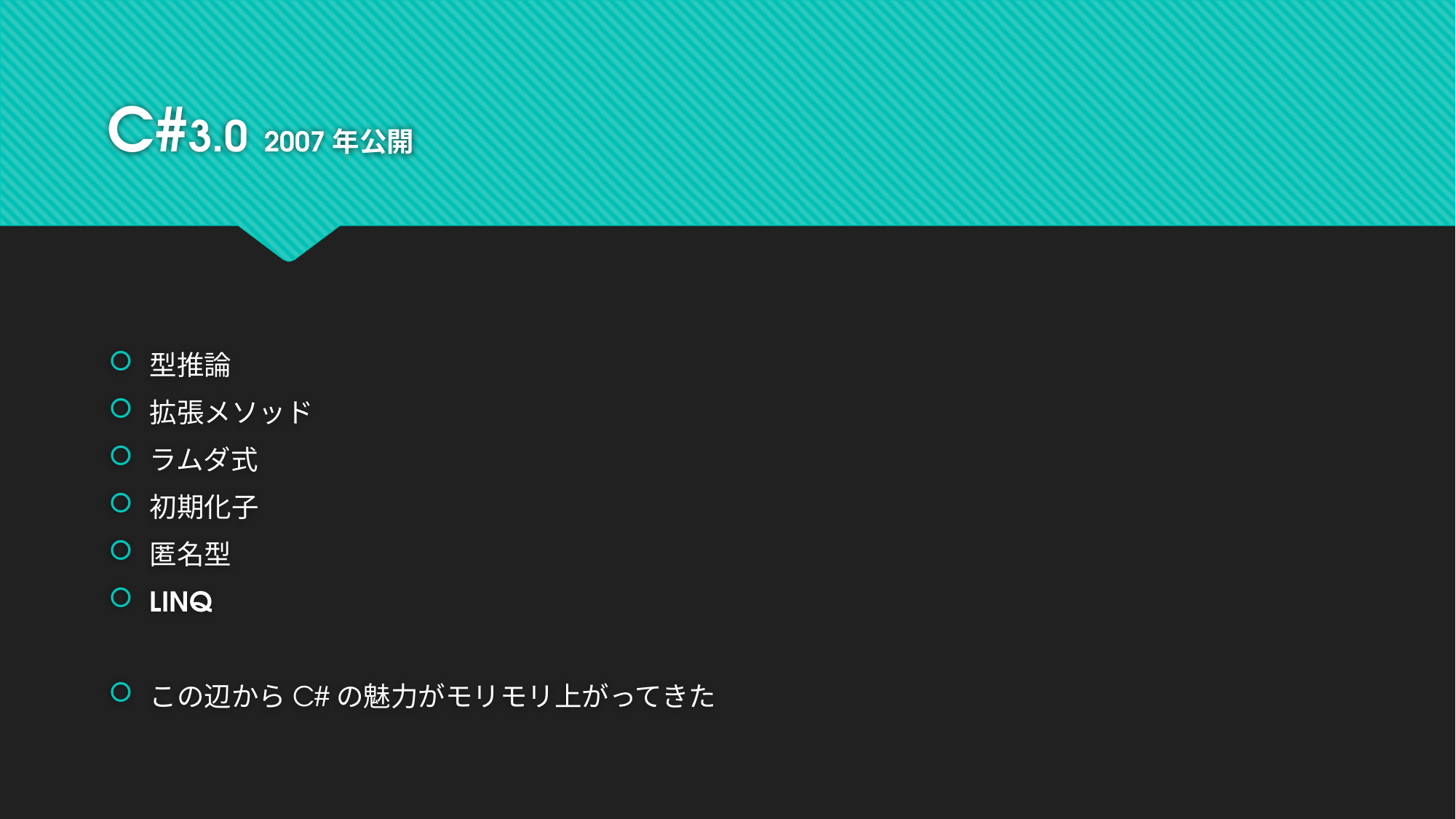

# C#3.0 2007年公開
型推論
拡張メソッド
ラムダ式
初期化子
匿名型
LINQ

この辺からC#の魅力がモリモリ上がってきた